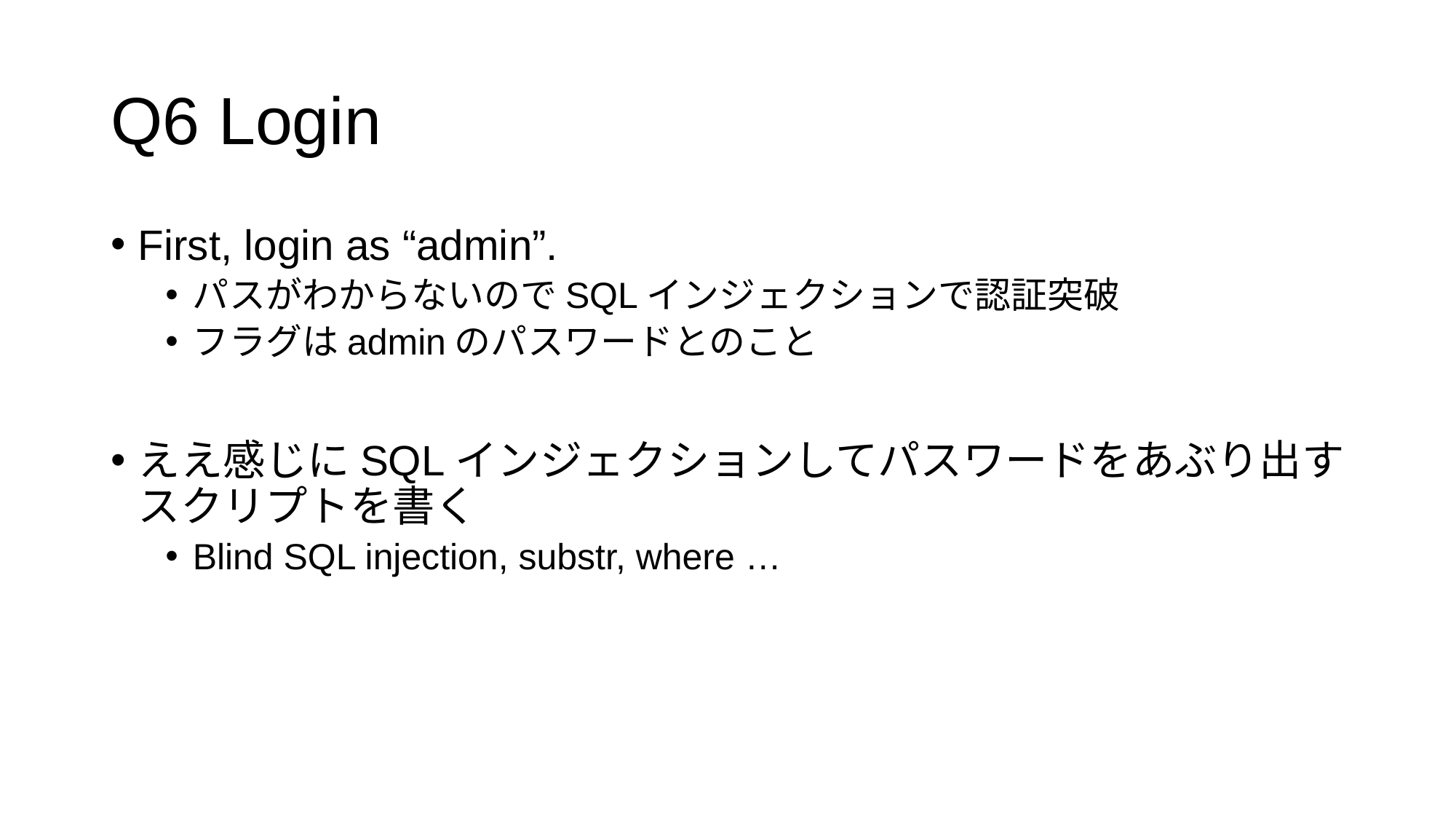

# Q6 Login
First, login as “admin”.
パスがわからないのでSQLインジェクションで認証突破
フラグはadminのパスワードとのこと

ええ感じにSQLインジェクションしてパスワードをあぶり出す
スクリプトを書く
Blind SQL injection, substr, where …